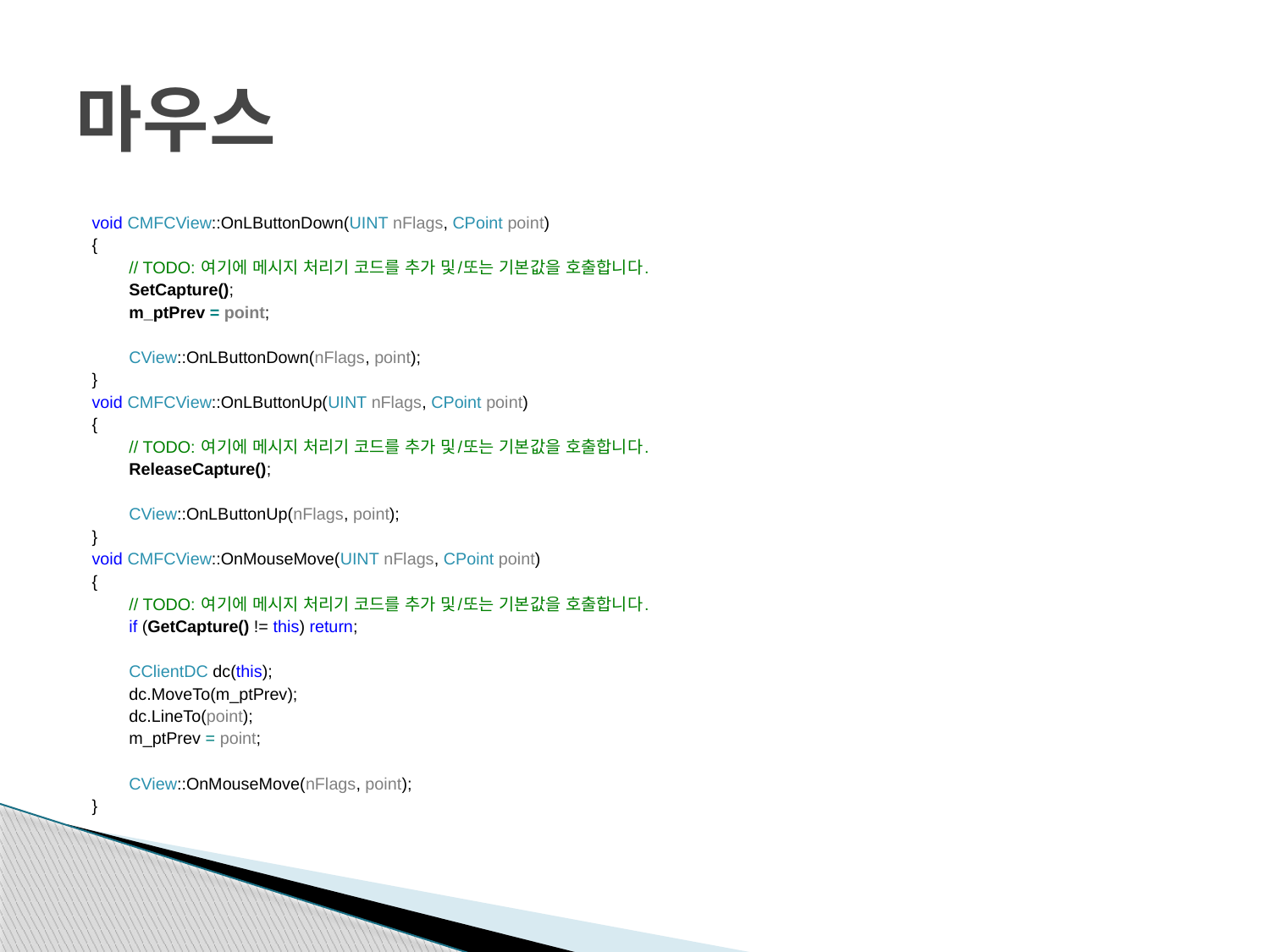

# 마우스
void CMFCView::OnLButtonDown(UINT nFlags, CPoint point)
{
	// TODO: 여기에 메시지 처리기 코드를 추가 및/또는 기본값을 호출합니다.
	SetCapture();
	m_ptPrev = point;

	CView::OnLButtonDown(nFlags, point);
}
void CMFCView::OnLButtonUp(UINT nFlags, CPoint point)
{
	// TODO: 여기에 메시지 처리기 코드를 추가 및/또는 기본값을 호출합니다.
	ReleaseCapture();

	CView::OnLButtonUp(nFlags, point);
}
void CMFCView::OnMouseMove(UINT nFlags, CPoint point)
{
	// TODO: 여기에 메시지 처리기 코드를 추가 및/또는 기본값을 호출합니다.
	if (GetCapture() != this) return;

	CClientDC dc(this);
	dc.MoveTo(m_ptPrev);
	dc.LineTo(point);
	m_ptPrev = point;

	CView::OnMouseMove(nFlags, point);
}